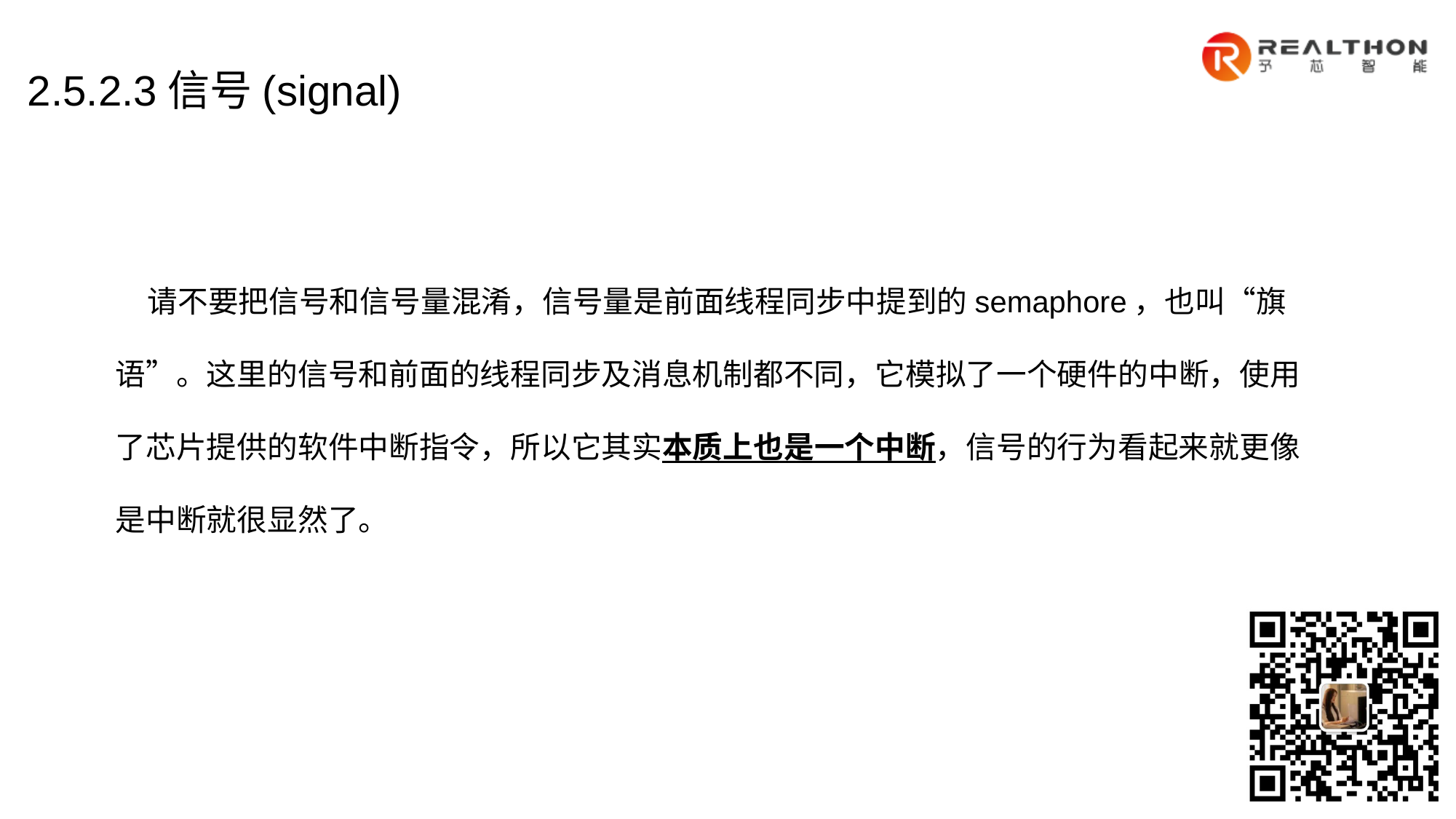

2.5.2.3信号(signal)
请不要把信号和信号量混淆，信号量是前面线程同步中提到的semaphore，也叫“旗语”。这里的信号和前面的线程同步及消息机制都不同，它模拟了一个硬件的中断，使用了芯片提供的软件中断指令，所以它其实本质上也是一个中断，信号的行为看起来就更像是中断就很显然了。